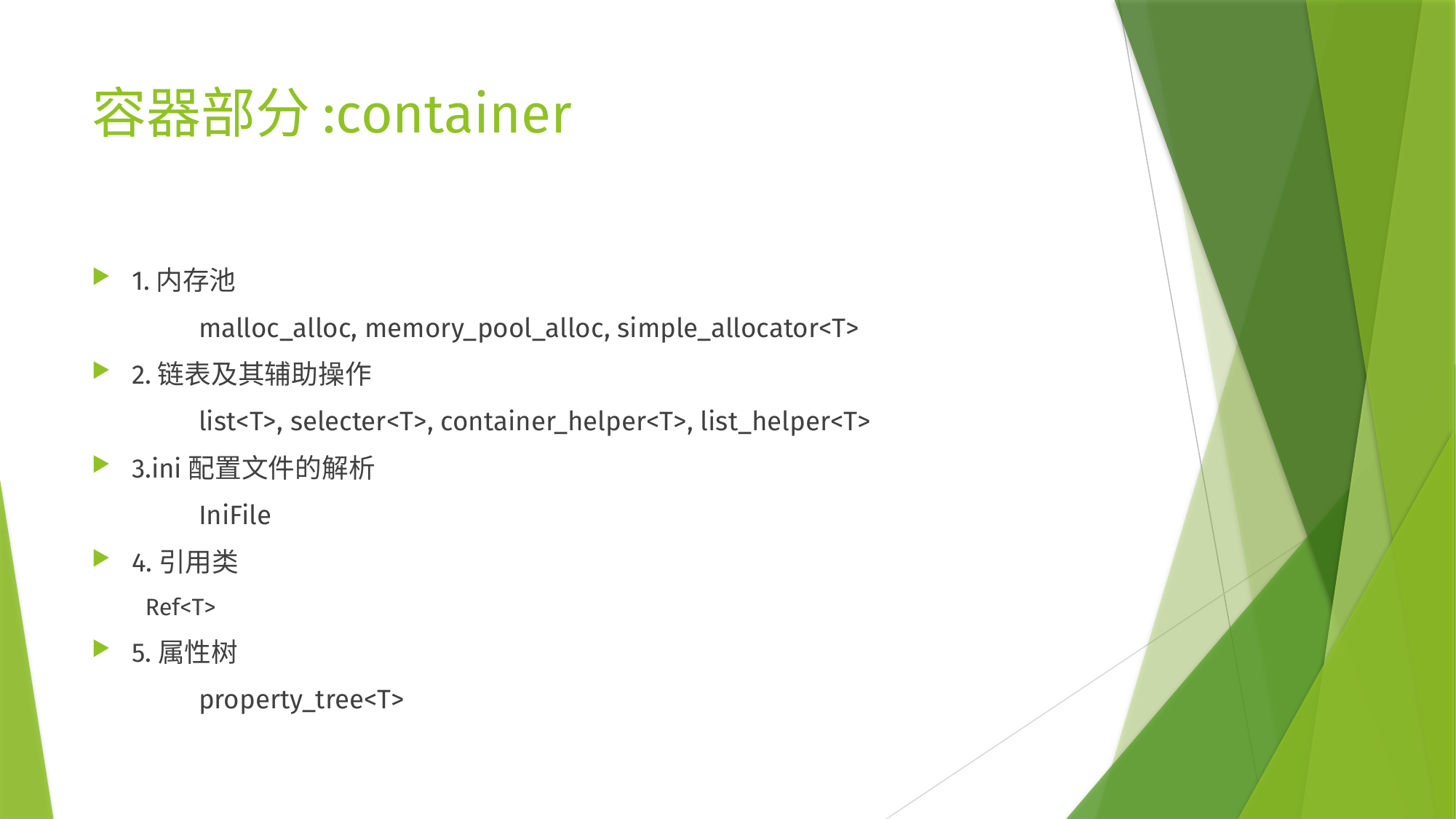

# 容器部分:container
1.内存池
	malloc_alloc, memory_pool_alloc, simple_allocator<T>
2.链表及其辅助操作
	list<T>, selecter<T>, container_helper<T>, list_helper<T>
3.ini配置文件的解析
	IniFile
4.引用类
Ref<T>
5.属性树
	property_tree<T>